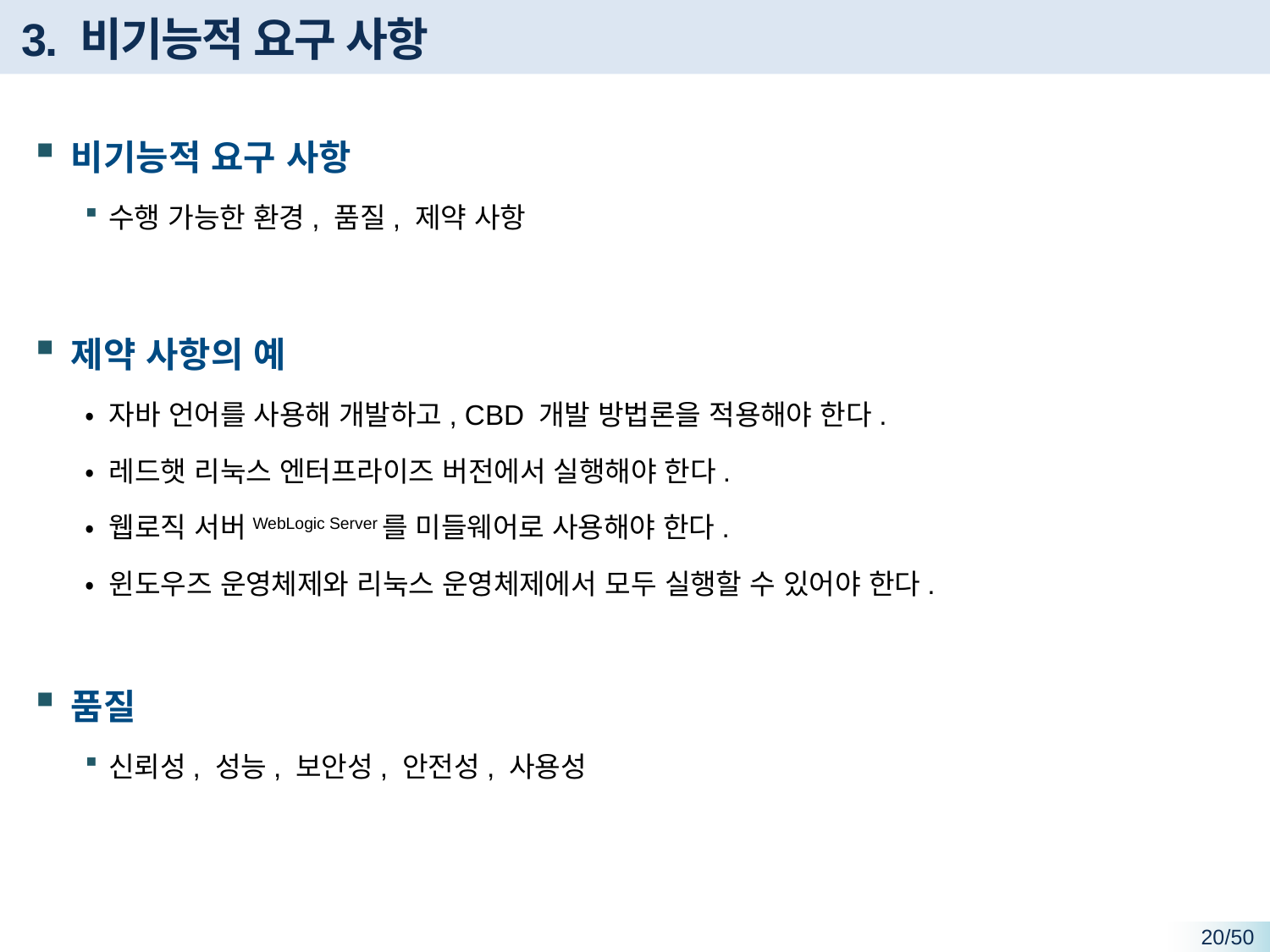

# 3. 비기능적 요구 사항
비기능적 요구 사항
수행 가능한 환경, 품질, 제약 사항

제약 사항의 예
• 자바 언어를 사용해 개발하고, CBD 개발 방법론을 적용해야 한다.
• 레드햇 리눅스 엔터프라이즈 버전에서 실행해야 한다.
• 웹로직 서버WebLogic Server를 미들웨어로 사용해야 한다.
• 윈도우즈 운영체제와 리눅스 운영체제에서 모두 실행할 수 있어야 한다.

품질
신뢰성, 성능, 보안성, 안전성, 사용성